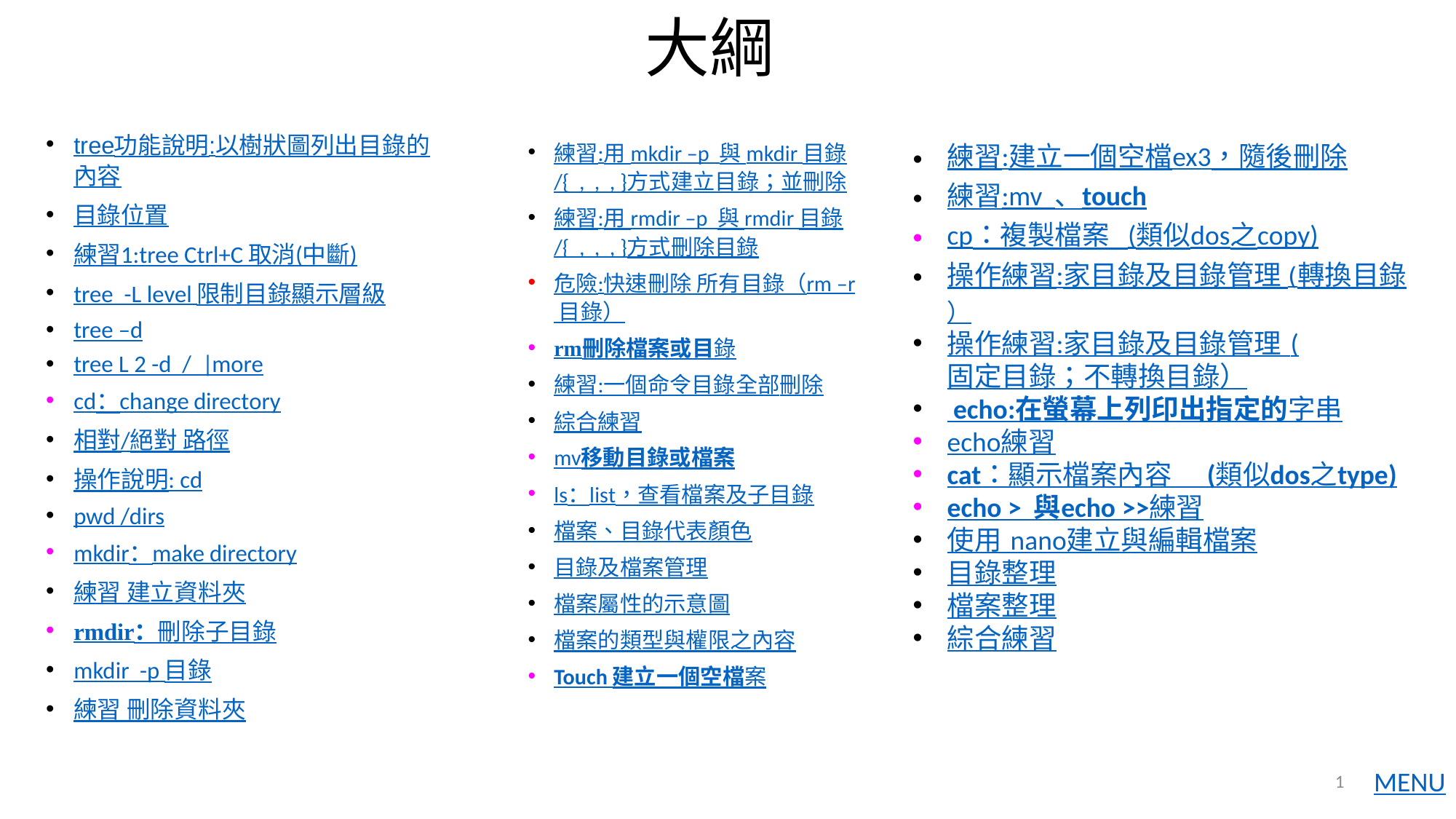

# 大綱
tree功能說明:以樹狀圖列出目錄的內容
目錄位置
練習1:tree Ctrl+C 取消(中斷)
tree  -L level 限制目錄顯示層級
tree –d
tree L 2 -d  /  |more
cd：change directory
相對/絕對 路徑
操作說明: cd
pwd /dirs
mkdir：make directory
練習 建立資料夾
rmdir：刪除子目錄
mkdir  -p 目錄
練習 刪除資料夾

練習:用 mkdir –p  與 mkdir 目錄/{  ,  ,  , }方式建立目錄；並刪除
練習:用 rmdir –p  與 rmdir 目錄/{  ,  ,  , }方式刪除目錄
危險:快速刪除 所有目錄（rm –r 目錄）
rm刪除檔案或目錄
練習:一個命令目錄全部刪除
綜合練習
mv移動目錄或檔案
ls：list，查看檔案及子目錄
檔案、目錄代表顏色
目錄及檔案管理
檔案屬性的示意圖
檔案的類型與權限之內容
Touch 建立一個空檔案

練習:建立一個空檔ex3，隨後刪除
練習:mv  、touch
cp：複製檔案   (類似dos之copy)
操作練習:家目錄及目錄管理 (轉換目錄）
操作練習:家目錄及目錄管理 (固定目錄；不轉換目錄）
 echo:在螢幕上列印出指定的字串
echo練習
cat：顯示檔案內容    (類似dos之type)
echo >  與echo >>練習
使用 nano建立與編輯檔案
目錄整理
檔案整理
綜合練習

1